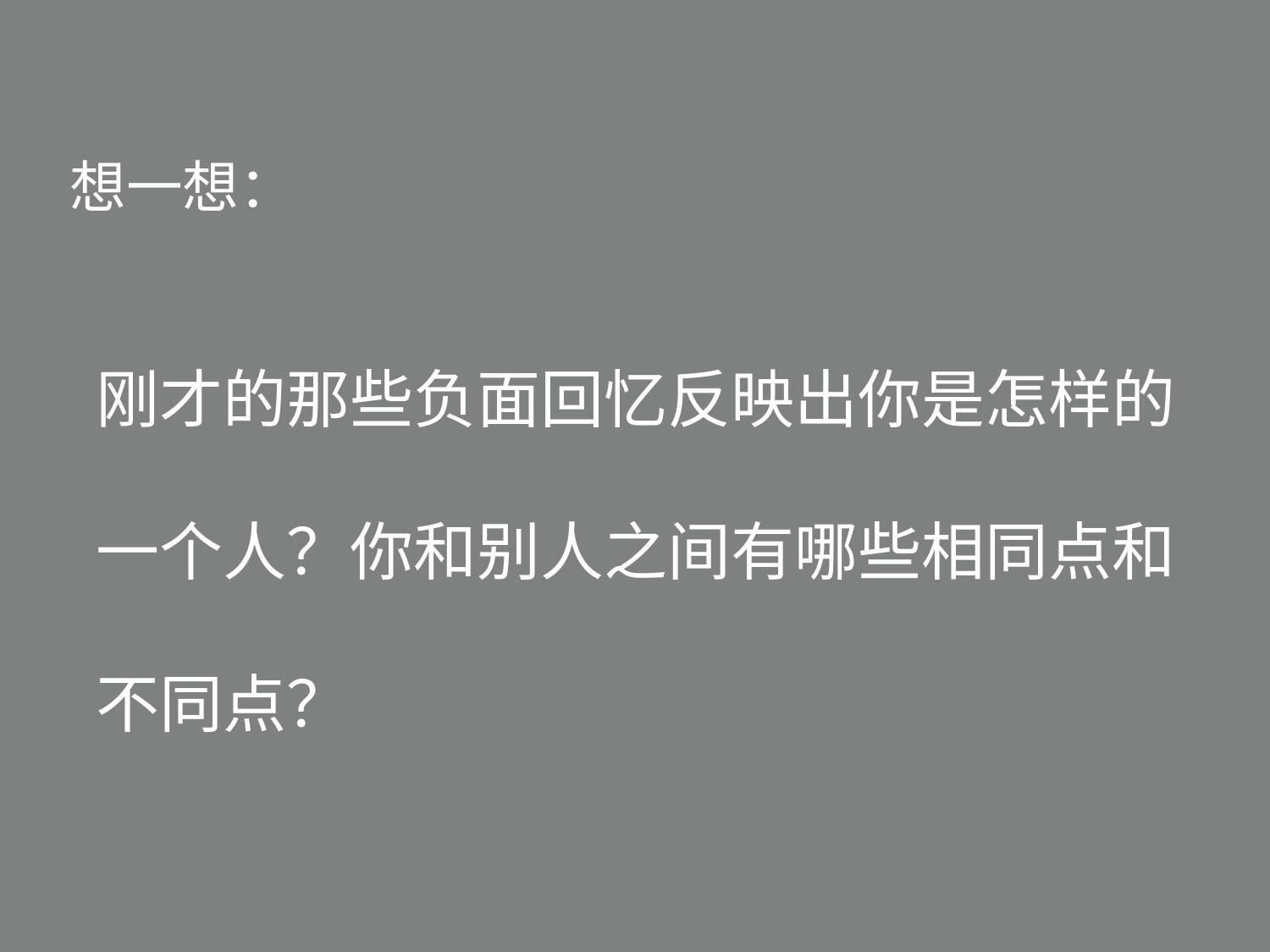

想一想：
刚才的那些负面回忆反映出你是怎样的一个人？你和别人之间有哪些相同点和不同点？